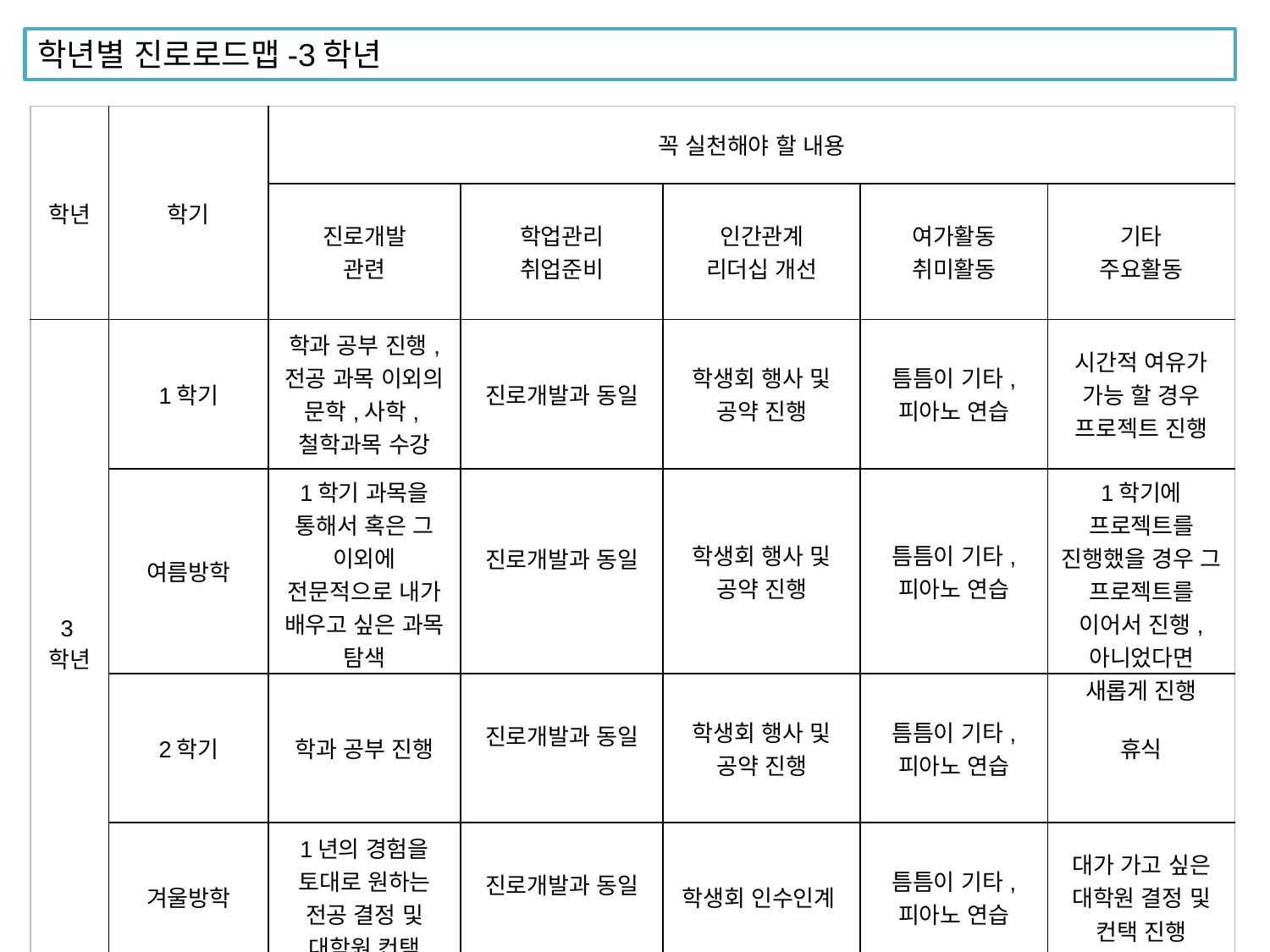

학년별 진로로드맵-3학년
| 학년 | 학기 | 꼭 실천해야 할 내용 |  |  |  |  |
| --- | --- | --- | --- | --- | --- | --- |
|  |  | 진로개발 관련 | 학업관리 취업준비 | 인간관계 리더십 개선 | 여가활동 취미활동 | 기타 주요활동 |
| 3학년 | 1학기 | 학과 공부 진행, 전공 과목 이외의 문학,사학,철학과목 수강 | 진로개발과 동일 | 학생회 행사 및 공약 진행 | 틈틈이 기타, 피아노 연습 | 시간적 여유가 가능 할 경우 프로젝트 진행 |
|  | 여름방학 | 1학기 과목을 통해서 혹은 그 이외에 전문적으로 내가 배우고 싶은 과목 탐색 | 진로개발과 동일 | 학생회 행사 및 공약 진행 | 틈틈이 기타, 피아노 연습 | 1학기에 프로젝트를 진행했을 경우 그 프로젝트를 이어서 진행, 아니었다면 새롭게 진행 |
|  | 2학기 | 학과 공부 진행 | 진로개발과 동일 | 학생회 행사 및 공약 진행 | 틈틈이 기타, 피아노 연습 | 휴식 |
|  | 겨울방학 | 1년의 경험을 토대로 원하는 전공 결정 및 대학원 컨택 | 진로개발과 동일 | 학생회 인수인계 | 틈틈이 기타, 피아노 연습 | 대가 가고 싶은 대학원 결정 및 컨택 진행 |